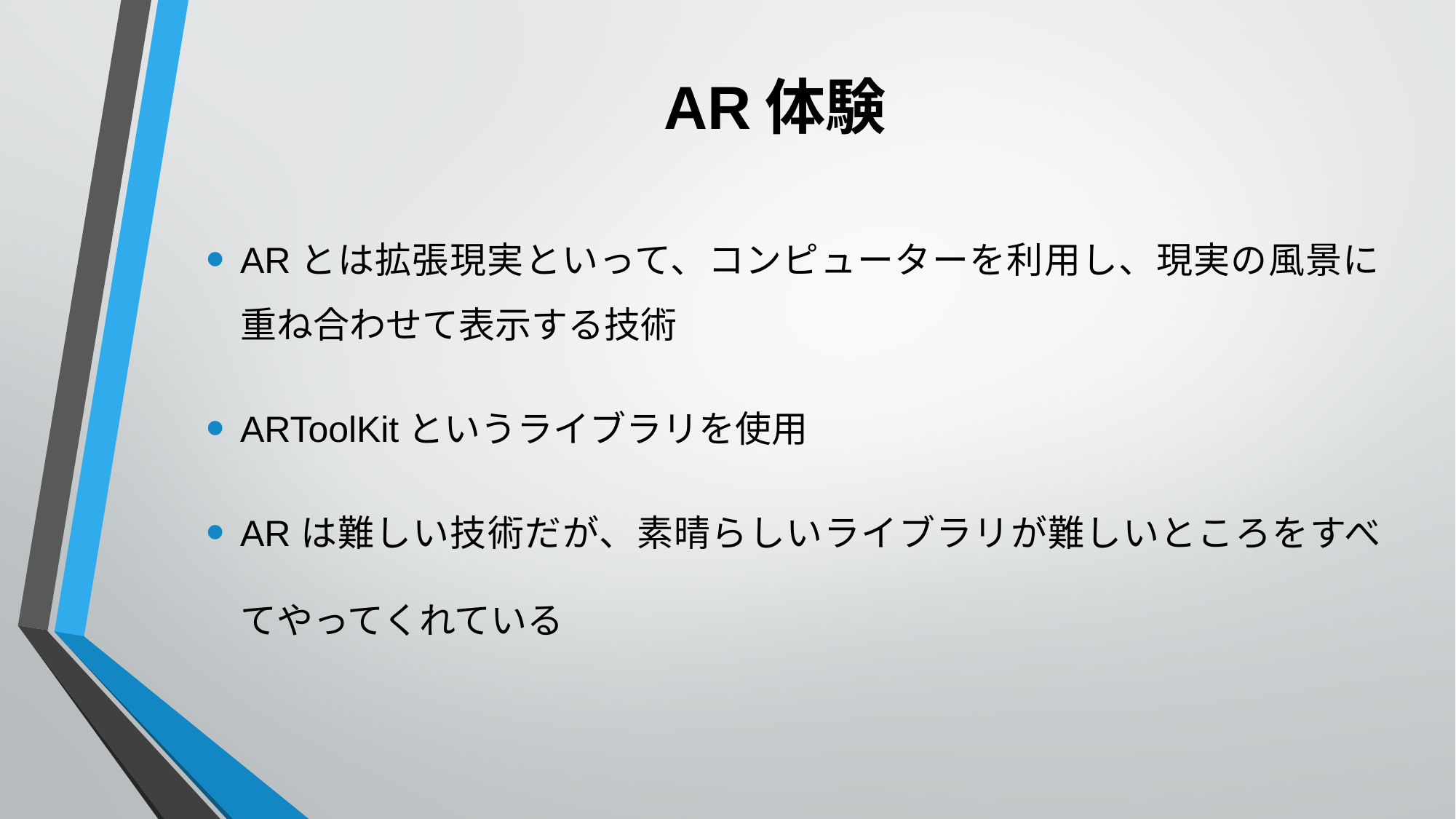

# AR体験
ARとは拡張現実といって、コンピューターを利用し、現実の風景に重ね合わせて表示する技術
ARToolKitというライブラリを使用
ARは難しい技術だが、素晴らしいライブラリが難しいところをすべてやってくれている